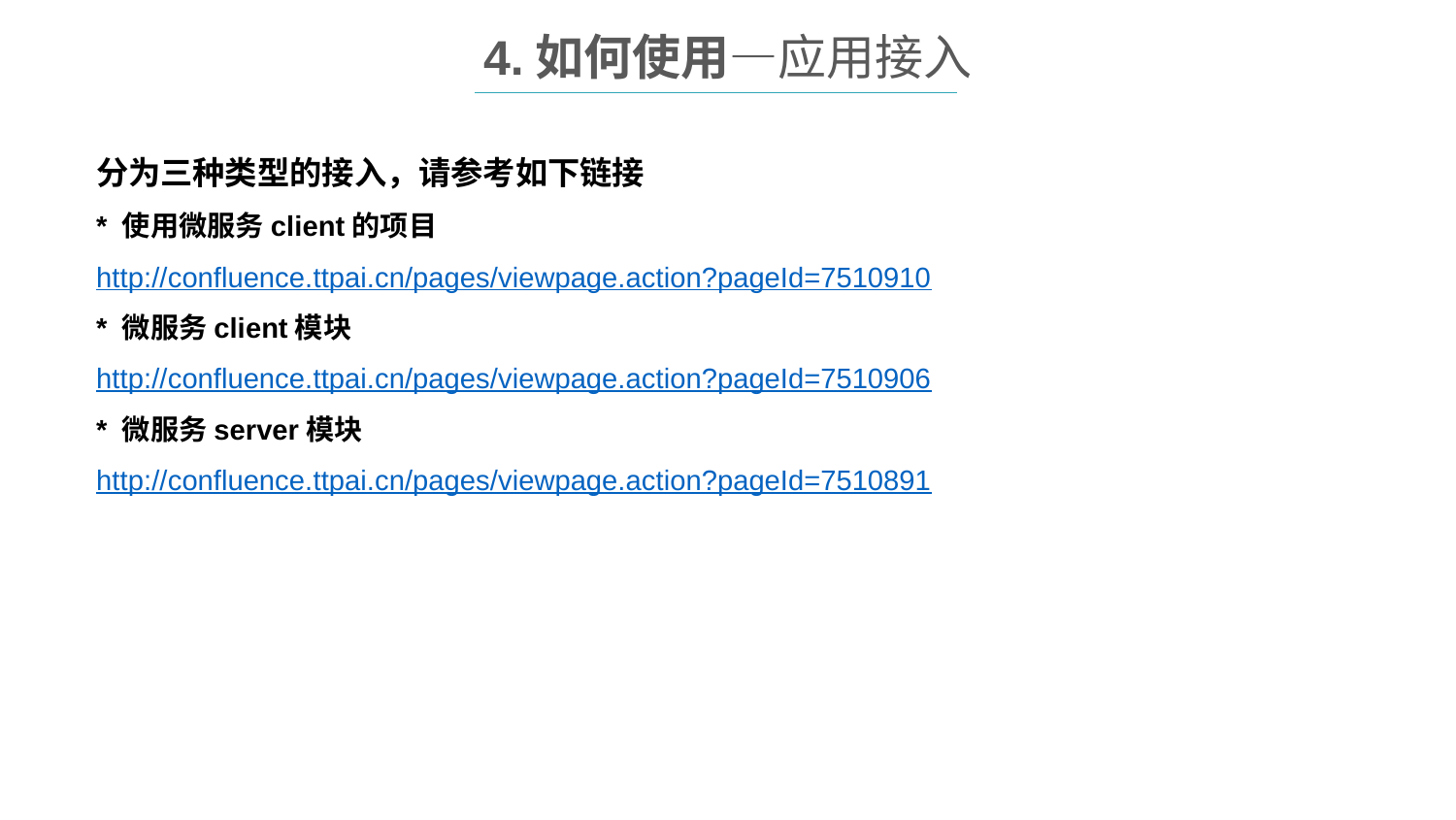

4.如何使用—应用接入
分为三种类型的接入，请参考如下链接
* 使用微服务client的项目
http://confluence.ttpai.cn/pages/viewpage.action?pageId=7510910
* 微服务client模块
http://confluence.ttpai.cn/pages/viewpage.action?pageId=7510906
* 微服务server模块
http://confluence.ttpai.cn/pages/viewpage.action?pageId=7510891